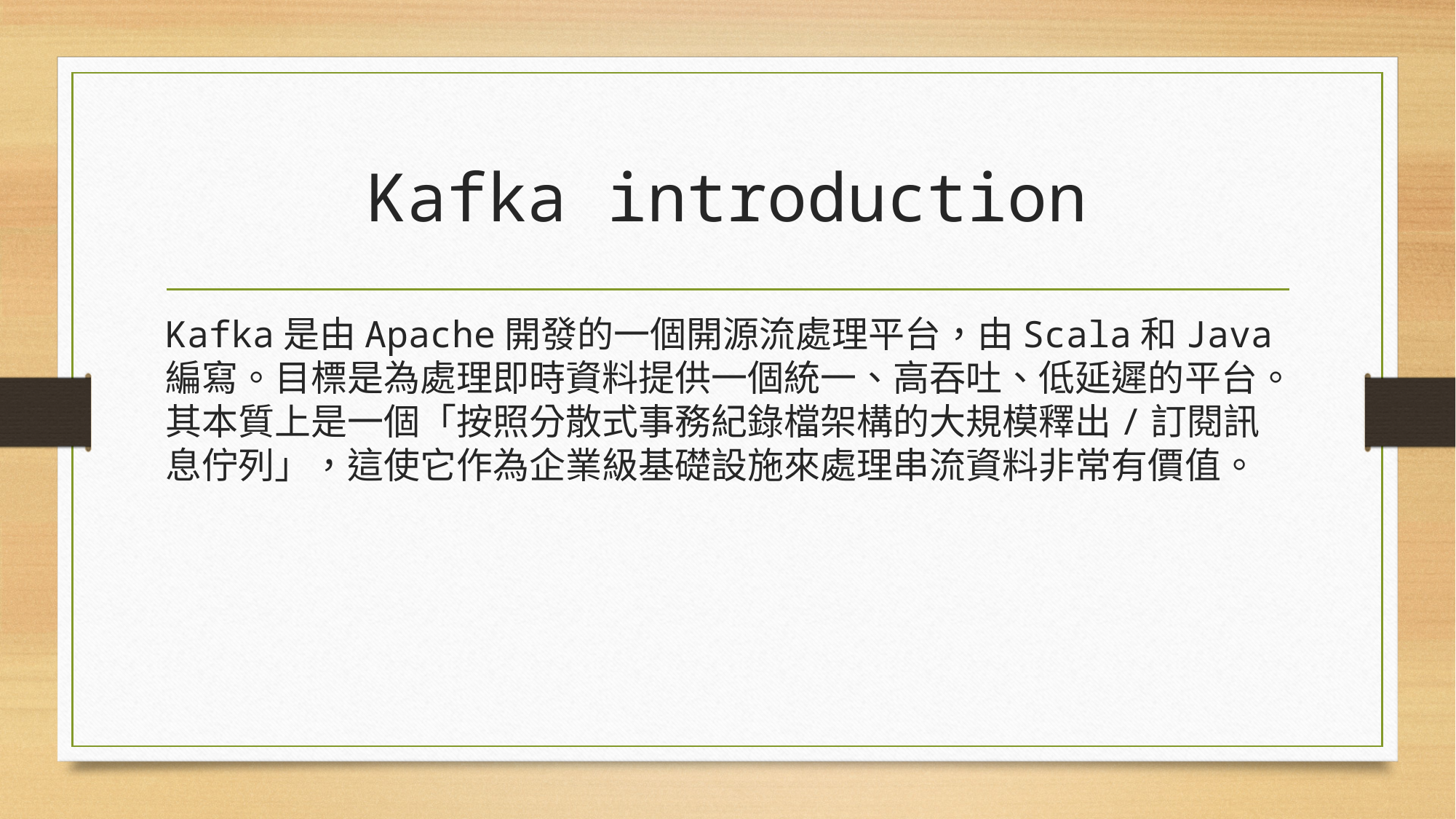

# Kafka introduction
Kafka是由Apache開發的一個開源流處理平台，由Scala和Java編寫。目標是為處理即時資料提供一個統一、高吞吐、低延遲的平台。其本質上是一個「按照分散式事務紀錄檔架構的大規模釋出/訂閱訊息佇列」，這使它作為企業級基礎設施來處理串流資料非常有價值。